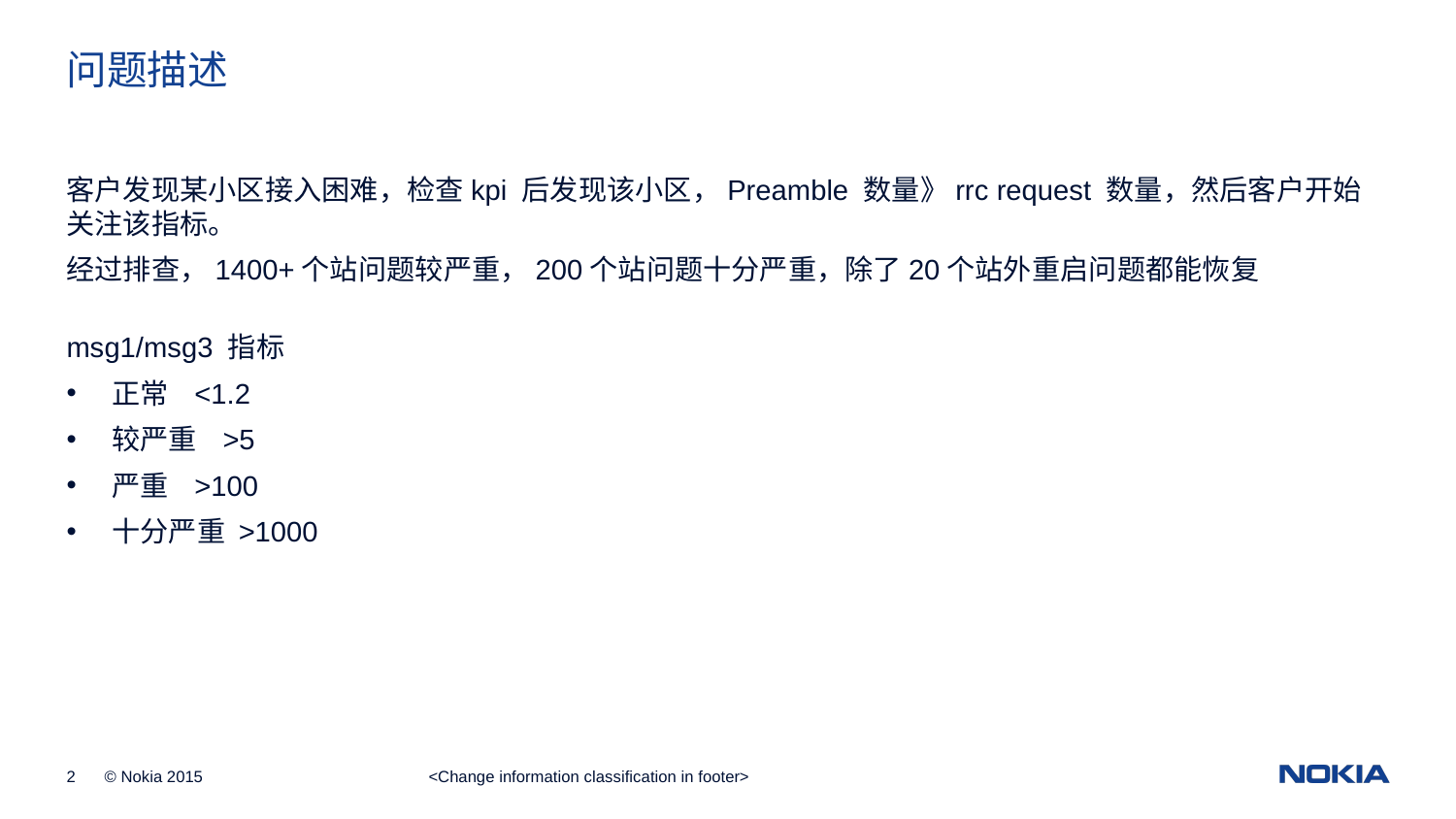

问题描述

客户发现某小区接入困难，检查kpi 后发现该小区，Preamble 数量》rrc request 数量，然后客户开始关注该指标。
经过排查，1400+个站问题较严重，200个站问题十分严重，除了20个站外重启问题都能恢复
msg1/msg3 指标
正常   <1.2
较严重   >5
严重   >100
十分严重 >1000
<Change information classification in footer>